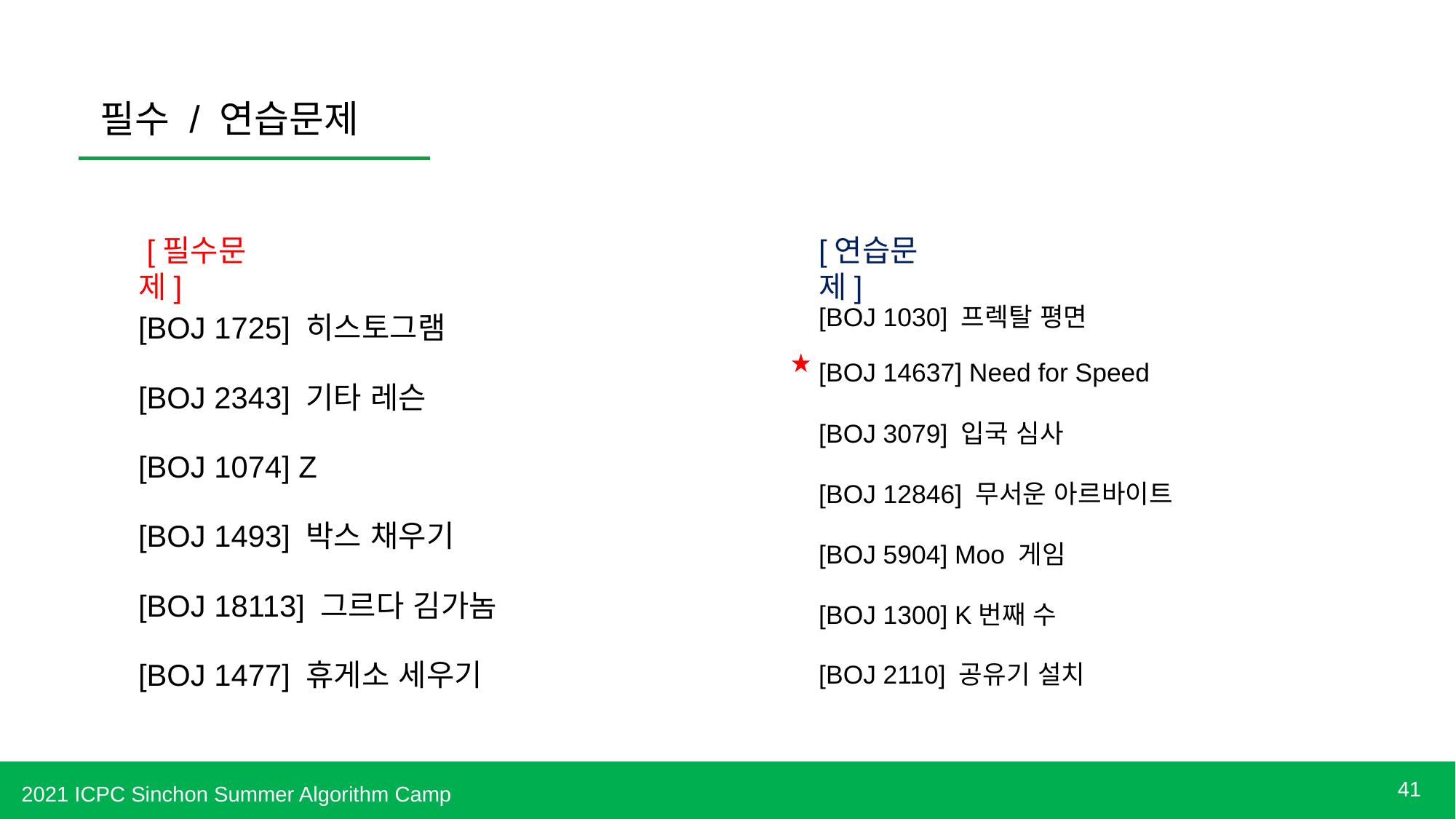

필수 / 연습문제
 [필수문제]
[연습문제]
[BOJ 1030] 프렉탈 평면
[BOJ 1725] 히스토그램
[BOJ 14637] Need for Speed

[BOJ 2343] 기타 레슨
[BOJ 3079] 입국 심사
[BOJ 1074] Z
[BOJ 12846] 무서운 아르바이트
[BOJ 1493] 박스 채우기
[BOJ 5904] Moo 게임
[BOJ 18113] 그르다 김가놈
[BOJ 1300] K번째 수
[BOJ 1477] 휴게소 세우기
[BOJ 2110] 공유기 설치

41
2021 ICPC Sinchon Summer Algorithm Camp